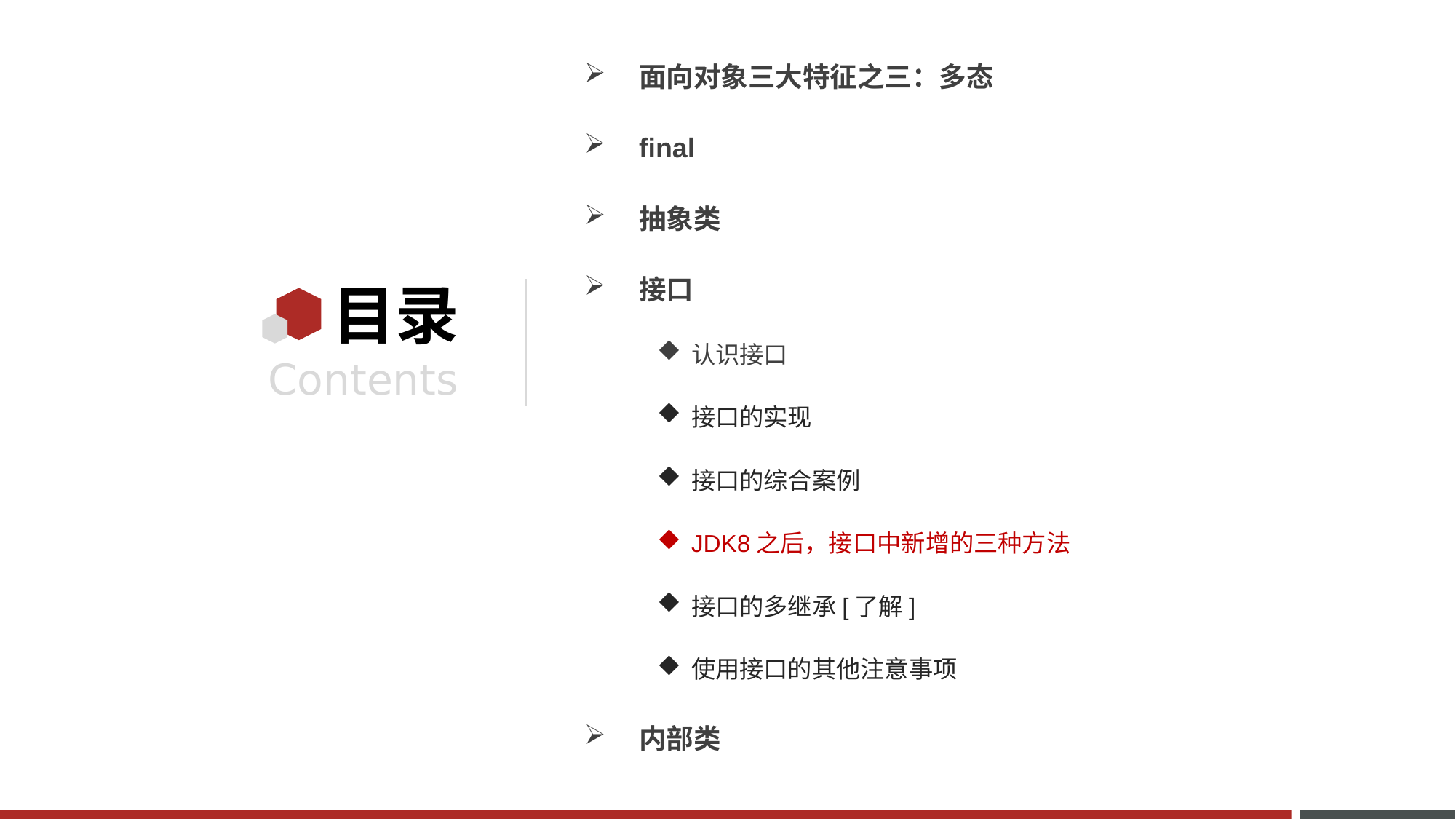

面向对象三大特征之三：多态
final
抽象类
接口
认识接口
接口的实现
接口的综合案例
JDK8之后，接口中新增的三种方法
接口的多继承[了解]
使用接口的其他注意事项
内部类